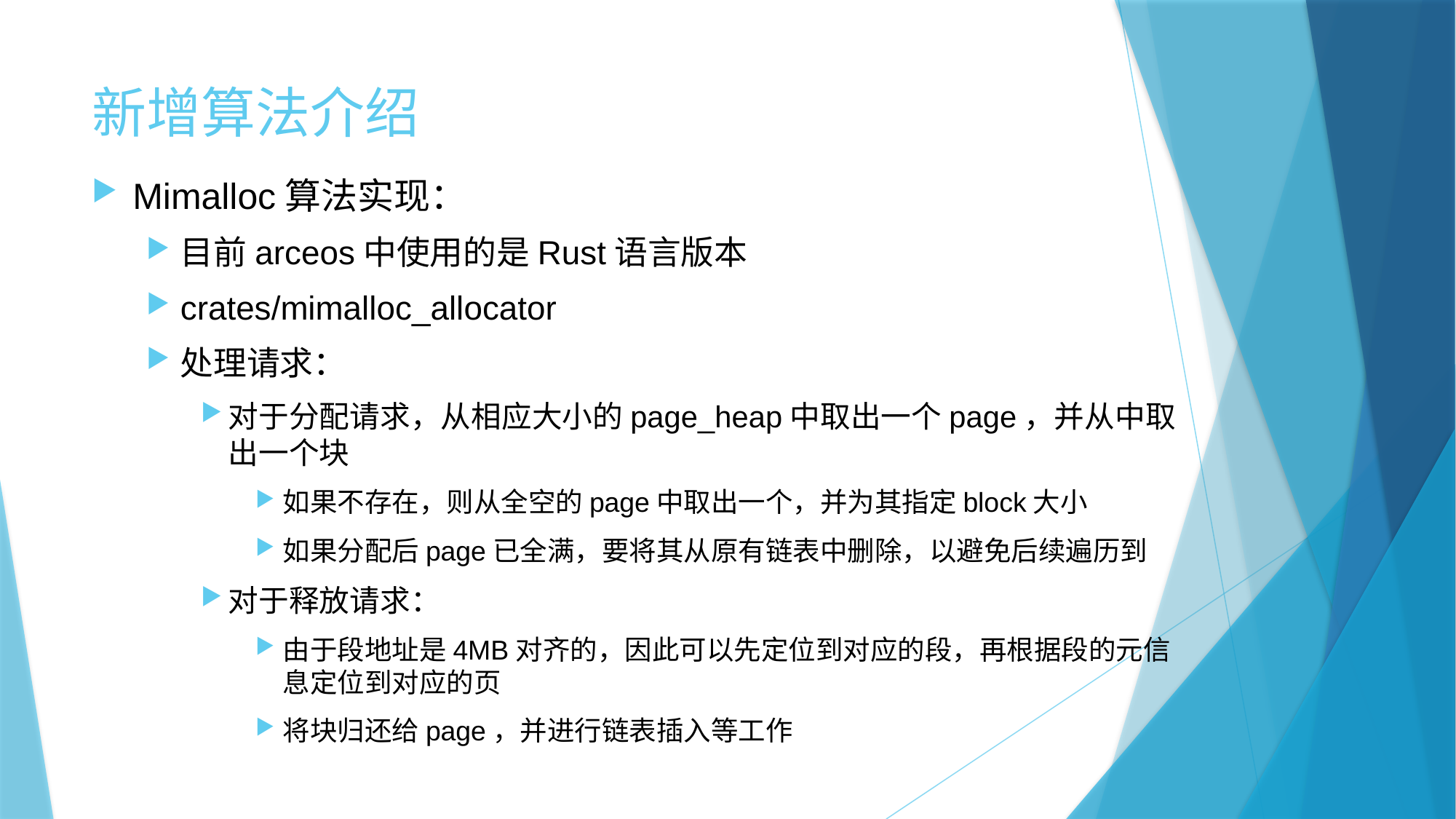

# 新增算法介绍
Mimalloc算法实现：
目前arceos中使用的是Rust语言版本
crates/mimalloc_allocator
处理请求：
对于分配请求，从相应大小的page_heap中取出一个page，并从中取出一个块
如果不存在，则从全空的page中取出一个，并为其指定block大小
如果分配后page已全满，要将其从原有链表中删除，以避免后续遍历到
对于释放请求：
由于段地址是4MB对齐的，因此可以先定位到对应的段，再根据段的元信息定位到对应的页
将块归还给page，并进行链表插入等工作